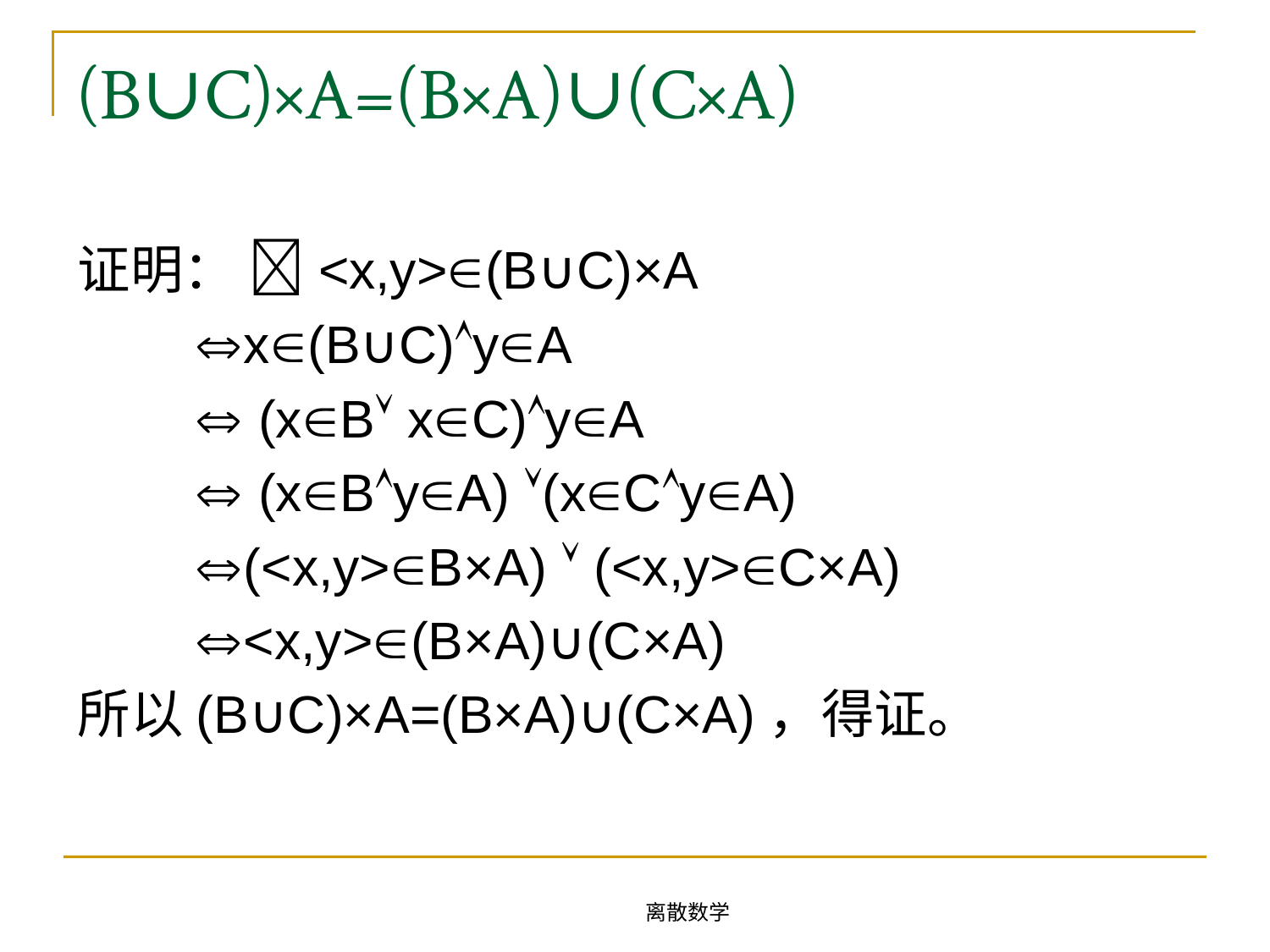

# (B∪C)×A=(B×A)∪(C×A)
证明： ∀<x,y>∈(B∪C)×A
        ⇔x∈(B∪C)∧y∈A
        ⇔ (x∈B∨ x∈C)∧y∈A
        ⇔ (x∈B∧y∈A) ∨(x∈C∧y∈A)
        ⇔(<x,y>∈B×A) ∨ (<x,y>∈C×A)
        ⇔<x,y>∈(B×A)∪(C×A)
所以(B∪C)×A=(B×A)∪(C×A)，得证。

离散数学
44